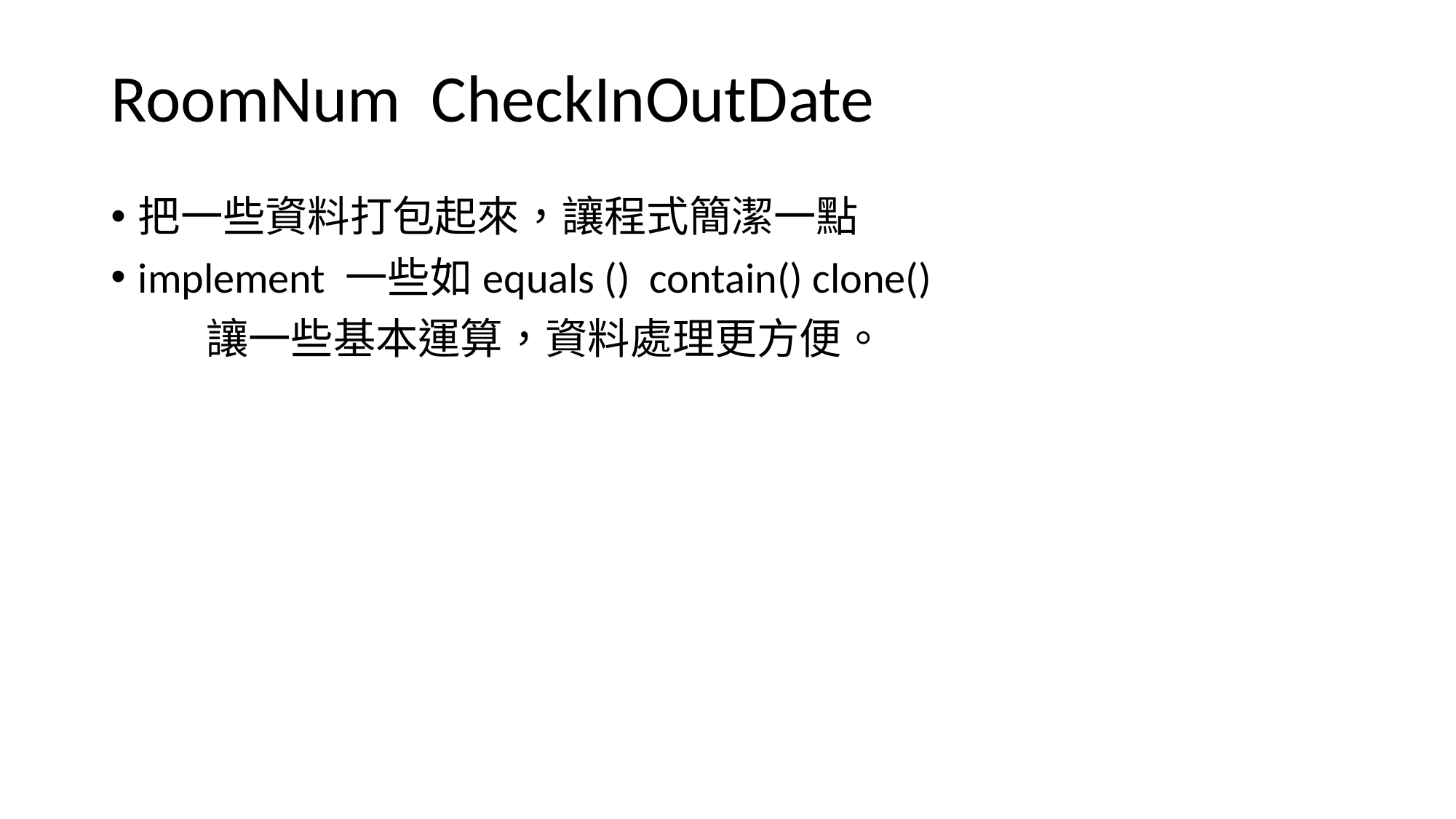

# RoomNum  CheckInOutDate
把一些資料打包起來，讓程式簡潔一點
implement 一些如equals ()  contain() clone()
         讓一些基本運算，資料處理更方便。